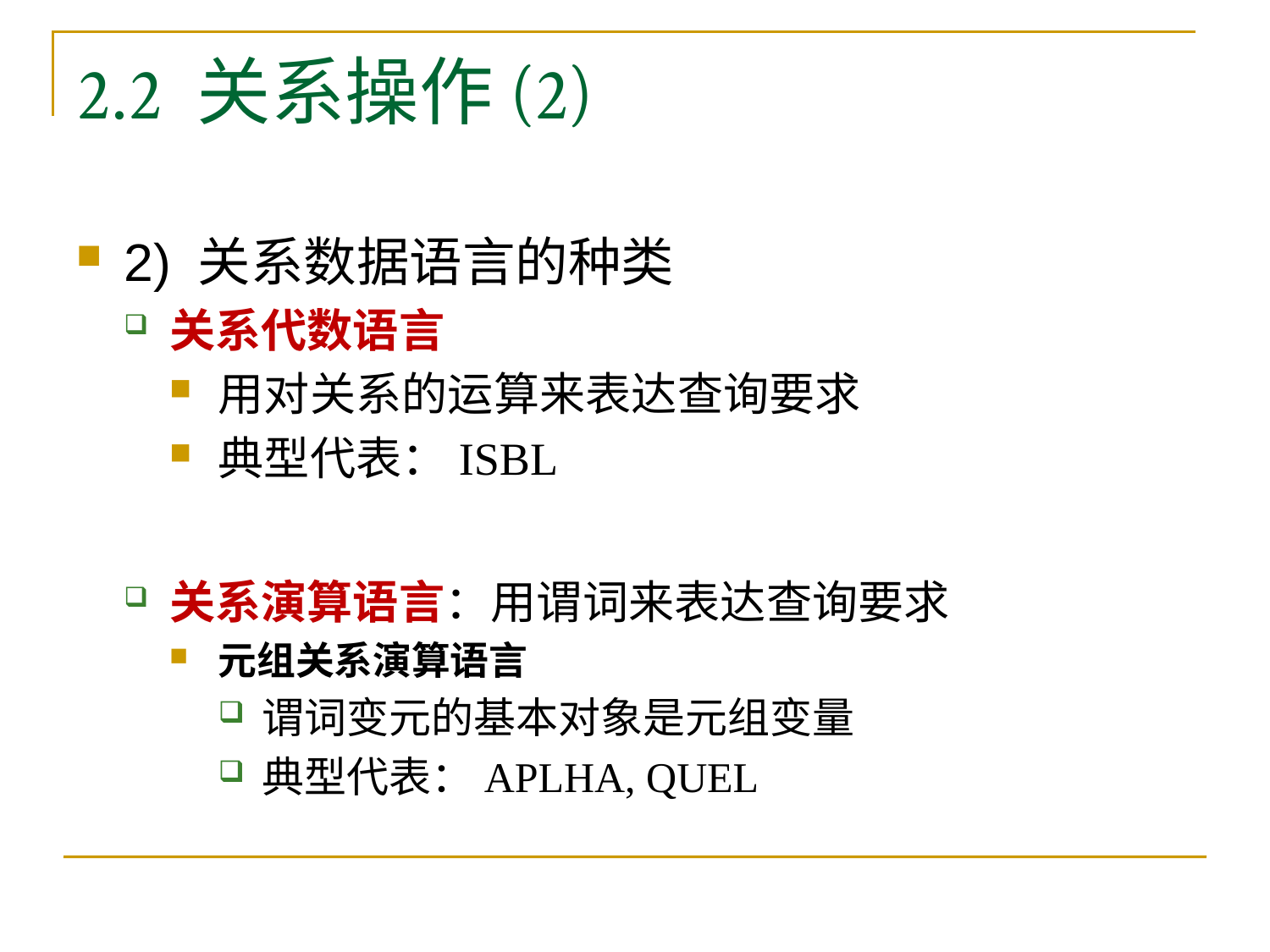

# 2.2 关系操作(2)
2) 关系数据语言的种类
关系代数语言
用对关系的运算来表达查询要求
典型代表：ISBL

关系演算语言：用谓词来表达查询要求
元组关系演算语言
谓词变元的基本对象是元组变量
典型代表：APLHA, QUEL